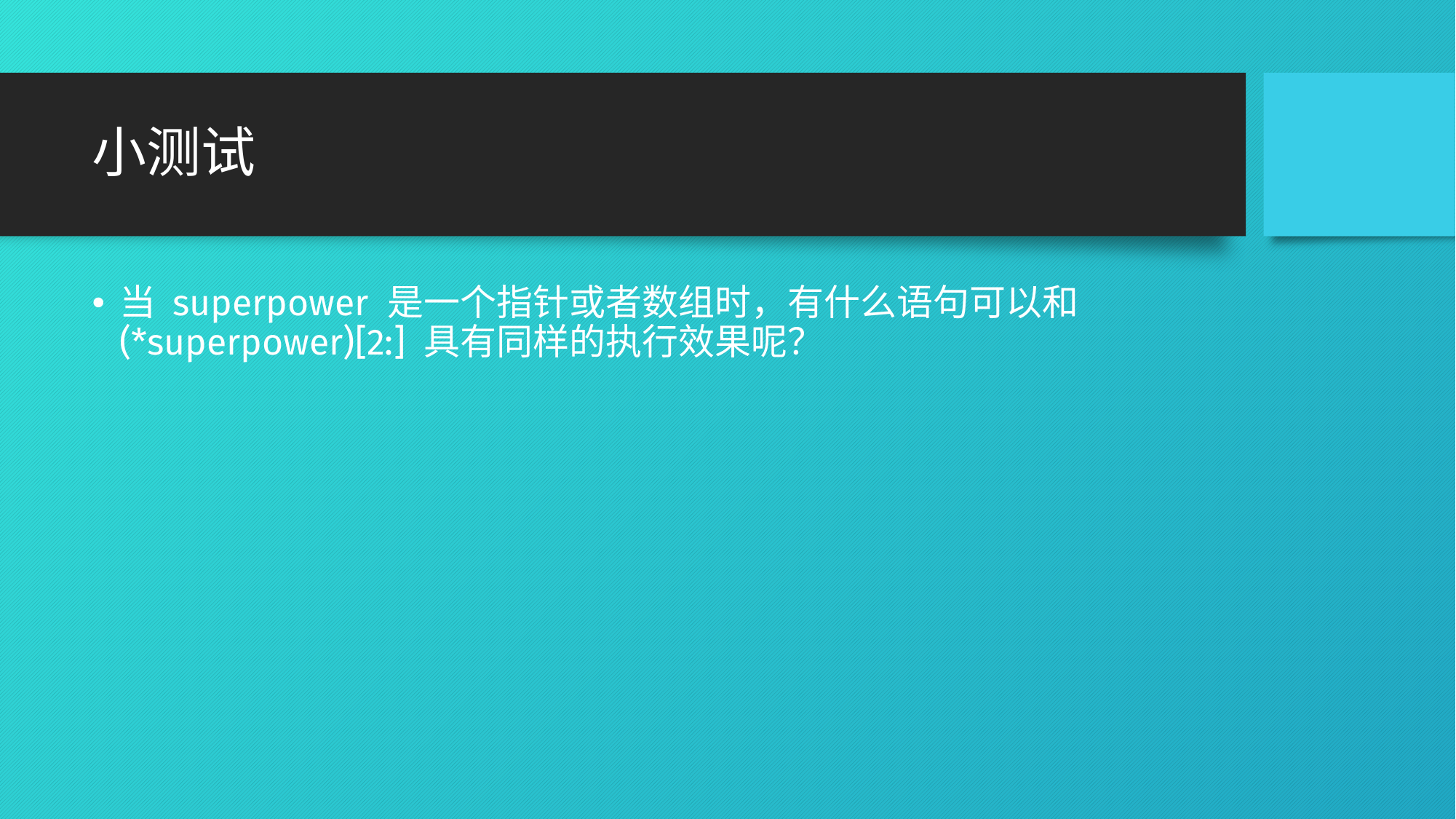

# 小测试
当 superpower 是一个指针或者数组时，有什么语句可以和 (*superpower)[2:] 具有同样的执行效果呢？